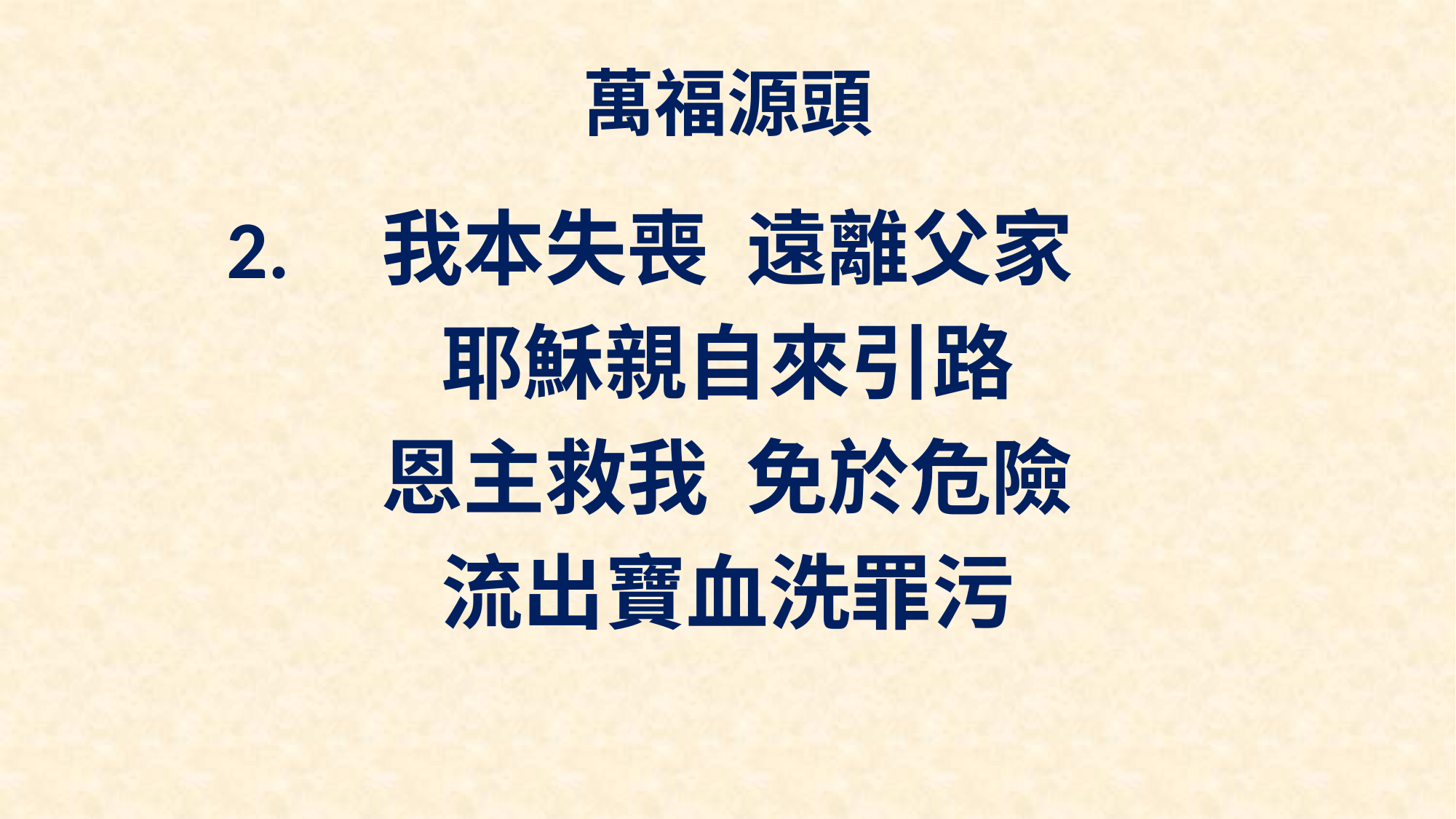

# 萬福源頭
我本失喪  遠離父家
耶穌親自來引路
恩主救我  免於危險
流出寶血洗罪污
2.